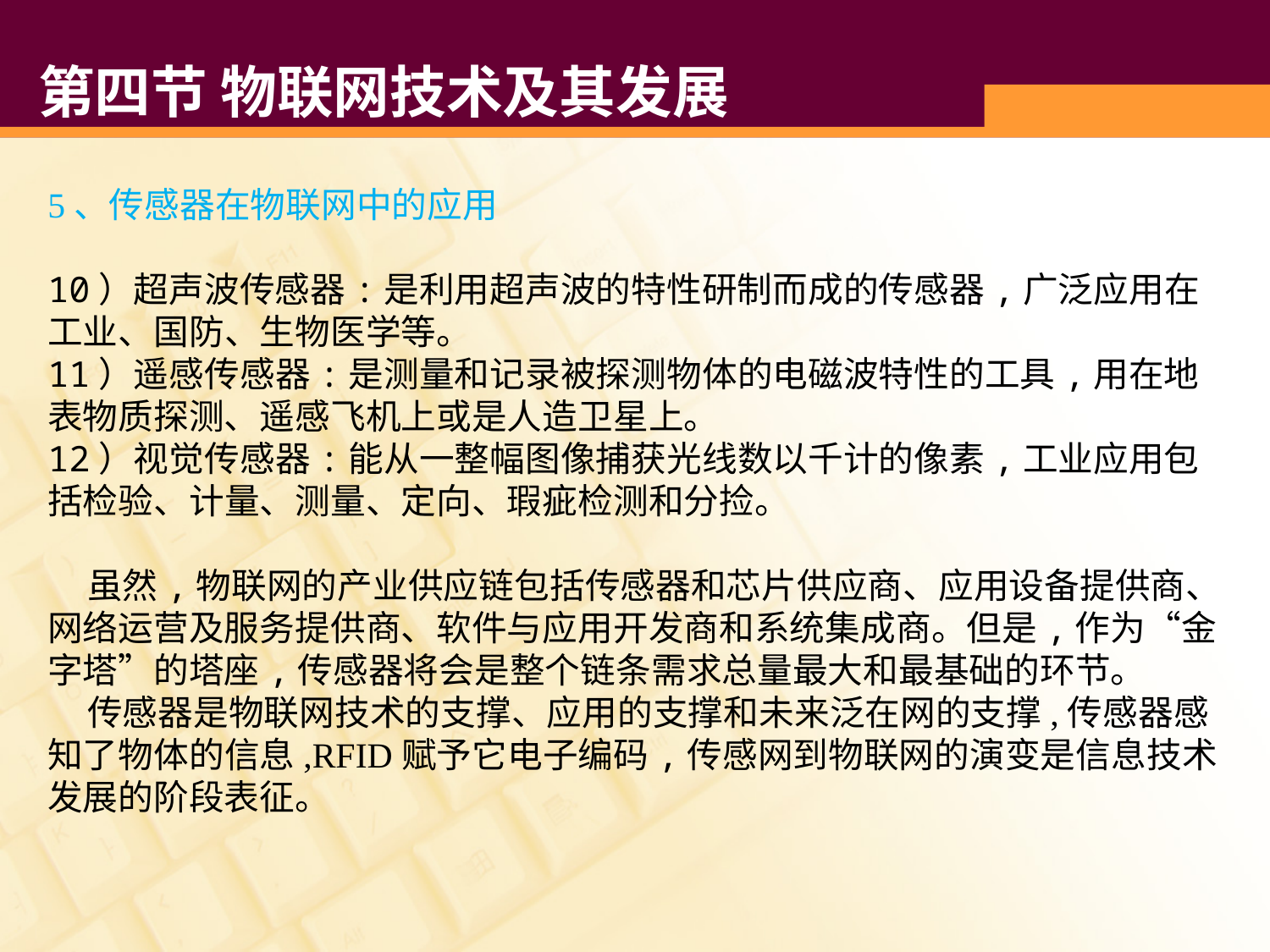

# 第四节 物联网技术及其发展
5、传感器在物联网中的应用

10）超声波传感器:是利用超声波的特性研制而成的传感器,广泛应用在工业、国防、生物医学等。
11）遥感传感器:是测量和记录被探测物体的电磁波特性的工具,用在地表物质探测、遥感飞机上或是人造卫星上。
12）视觉传感器:能从一整幅图像捕获光线数以千计的像素,工业应用包括检验、计量、测量、定向、瑕疵检测和分捡。

    虽然,物联网的产业供应链包括传感器和芯片供应商、应用设备提供商、网络运营及服务提供商、软件与应用开发商和系统集成商。但是,作为“金字塔”的塔座,传感器将会是整个链条需求总量最大和最基础的环节。
    传感器是物联网技术的支撑、应用的支撑和未来泛在网的支撑,传感器感知了物体的信息,RFID赋予它电子编码,传感网到物联网的演变是信息技术发展的阶段表征。